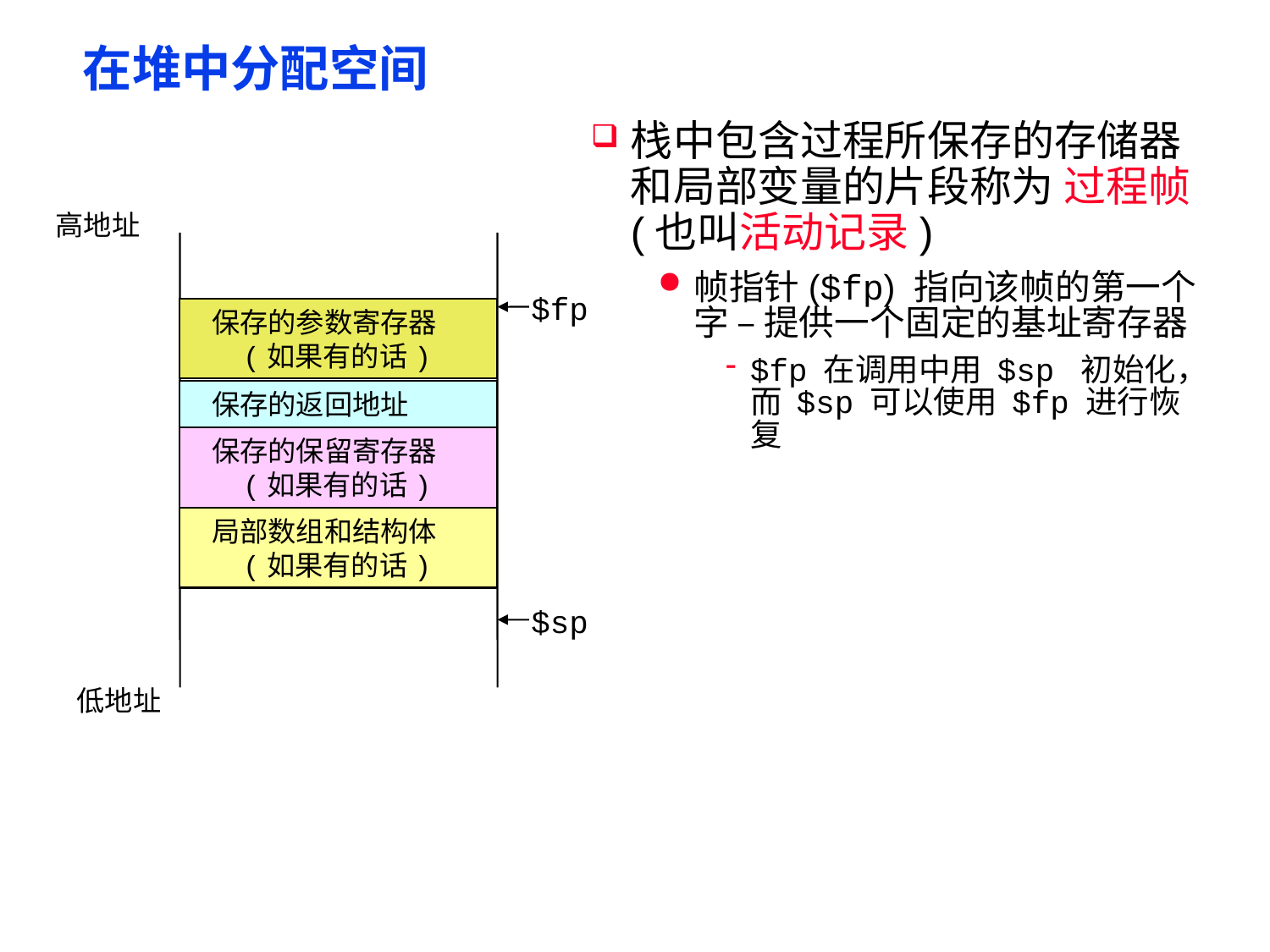

# 在堆中分配空间
栈中包含过程所保存的存储器和局部变量的片段称为 过程帧 (也叫活动记录)
帧指针($fp) 指向该帧的第一个字 – 提供一个固定的基址寄存器
$fp 在调用中用 $sp 初始化，而 $sp 可以使用 $fp 进行恢复
高地址

$fp
  保存的参数寄存器
   (如果有的话)

  保存的返回地址
  保存的保留寄存器
   (如果有的话)
  局部数组和结构体
   (如果有的话)
$sp

低地址